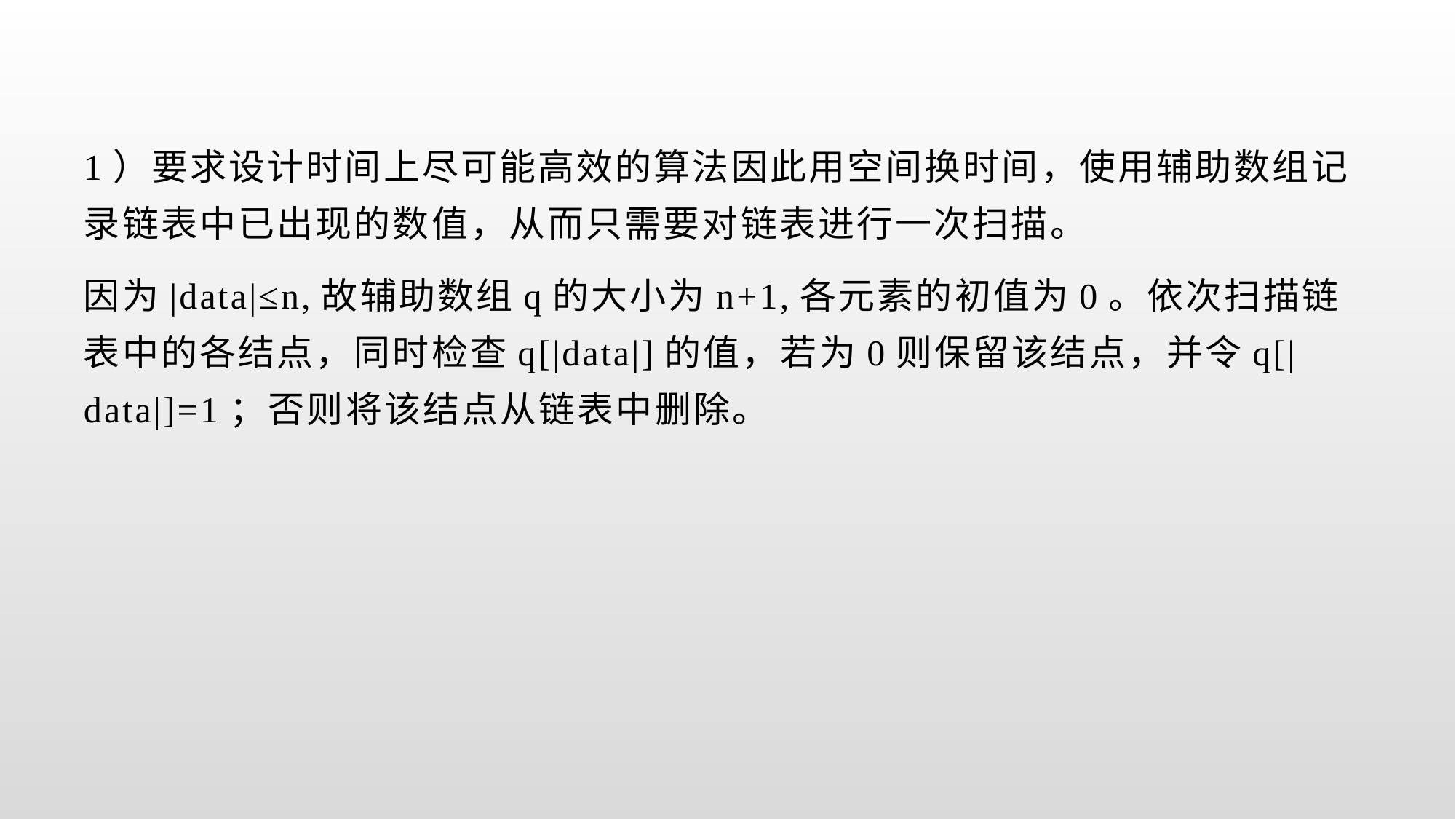

1）要求设计时间上尽可能高效的算法因此用空间换时间，使用辅助数组记录链表中已出现的数值，从而只需要对链表进行一次扫描。
因为|data|≤n,故辅助数组q的大小为n+1,各元素的初值为0。依次扫描链表中的各结点，同时检查q[|data|]的值，若为0则保留该结点，并令q[|data|]=1；否则将该结点从链表中删除。